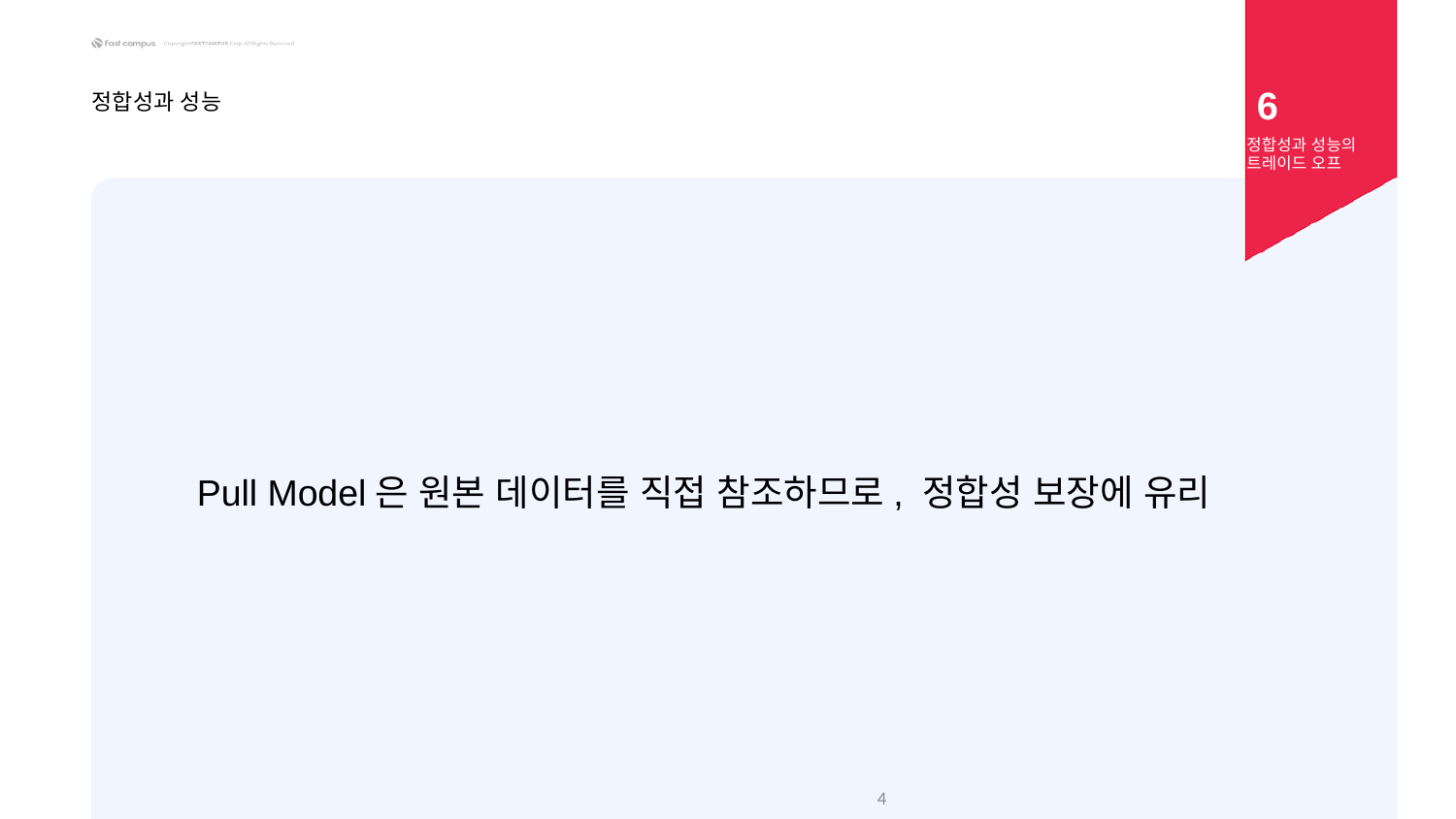

6
정합성과 성능

정합성과 성능의 트레이드 오프
Pull Model은 원본 데이터를 직접 참조하므로, 정합성 보장에 유리
4